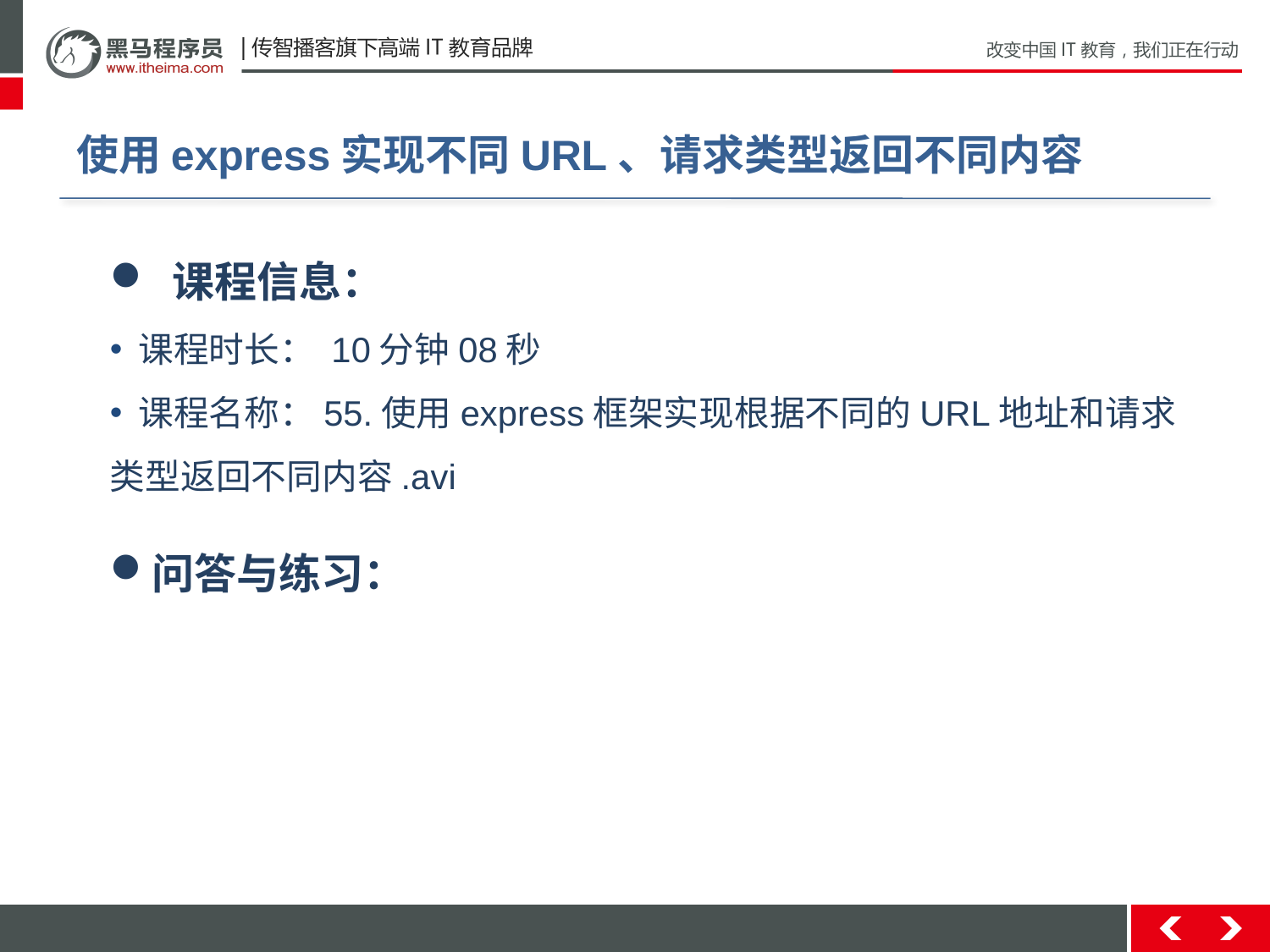

# 使用express实现不同URL、请求类型返回不同内容
 课程信息：
 课程时长： 10分钟08秒
 课程名称：55.使用express框架实现根据不同的URL地址和请求类型返回不同内容.avi
问答与练习：